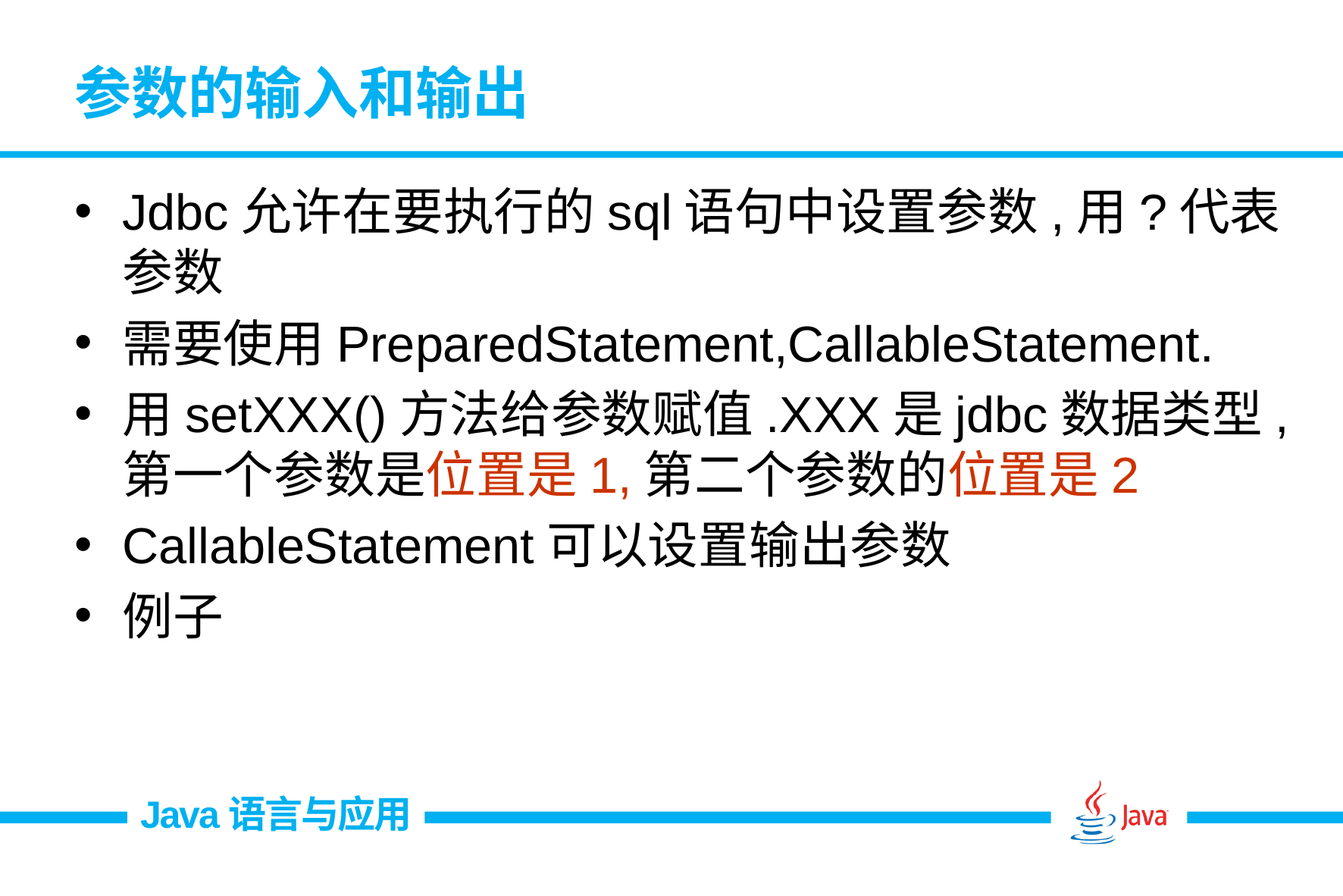

# 参数的输入和输出
Jdbc允许在要执行的sql语句中设置参数,用?代表参数
需要使用PreparedStatement,CallableStatement.
用setXXX()方法给参数赋值.XXX是jdbc数据类型,第一个参数是位置是1,第二个参数的位置是2
CallableStatement可以设置输出参数
例子